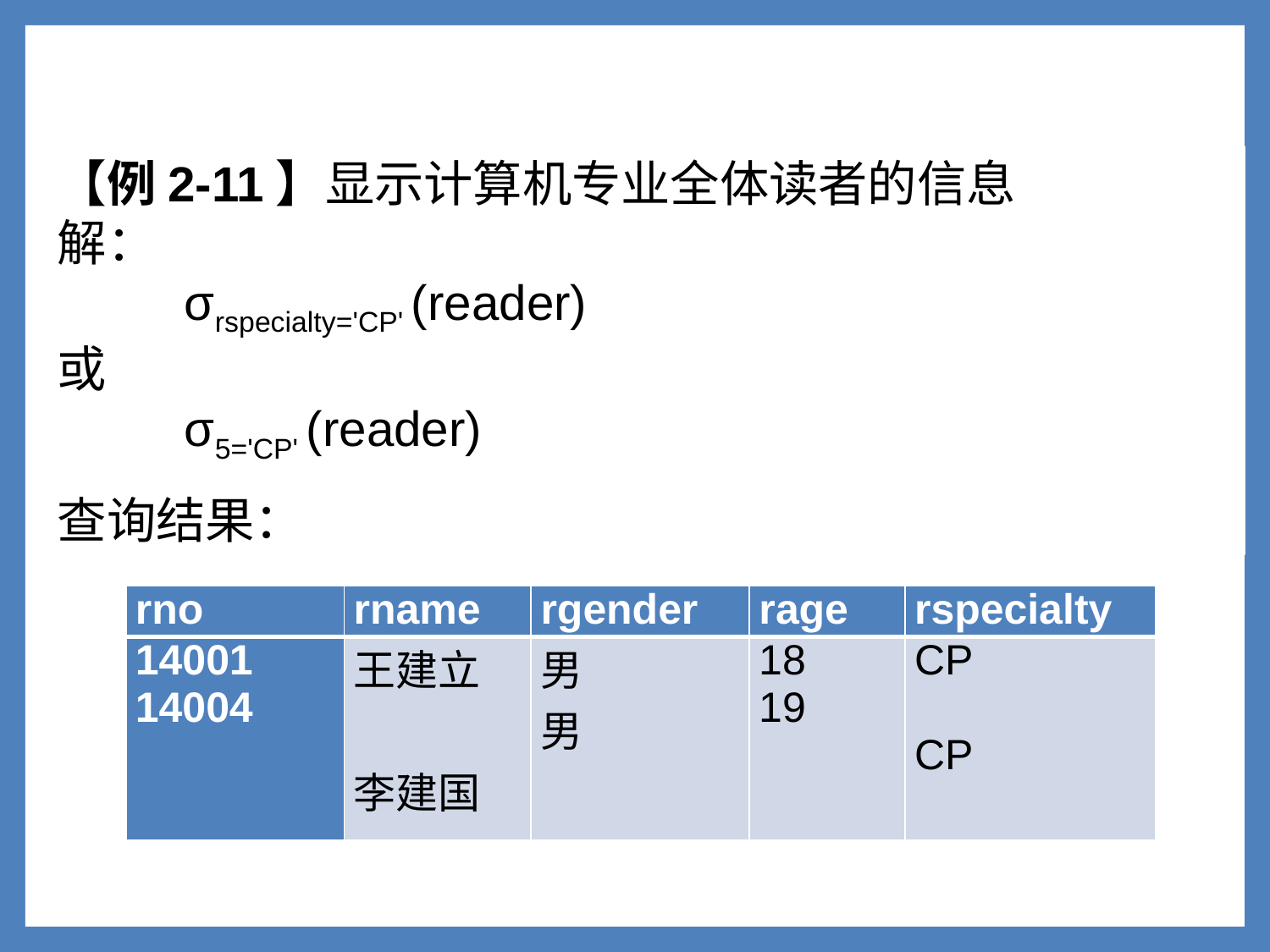

【例2-11】显示计算机专业全体读者的信息
解：
	σrspecialty='CP' (reader)
或
	σ5='CP' (reader)
查询结果：
1

| rno | rname | rgender | rage | rspecialty |
| --- | --- | --- | --- | --- |
| 14001 14004 | 王建立 李建国 | 男 男 | 18 19 | CP CP |